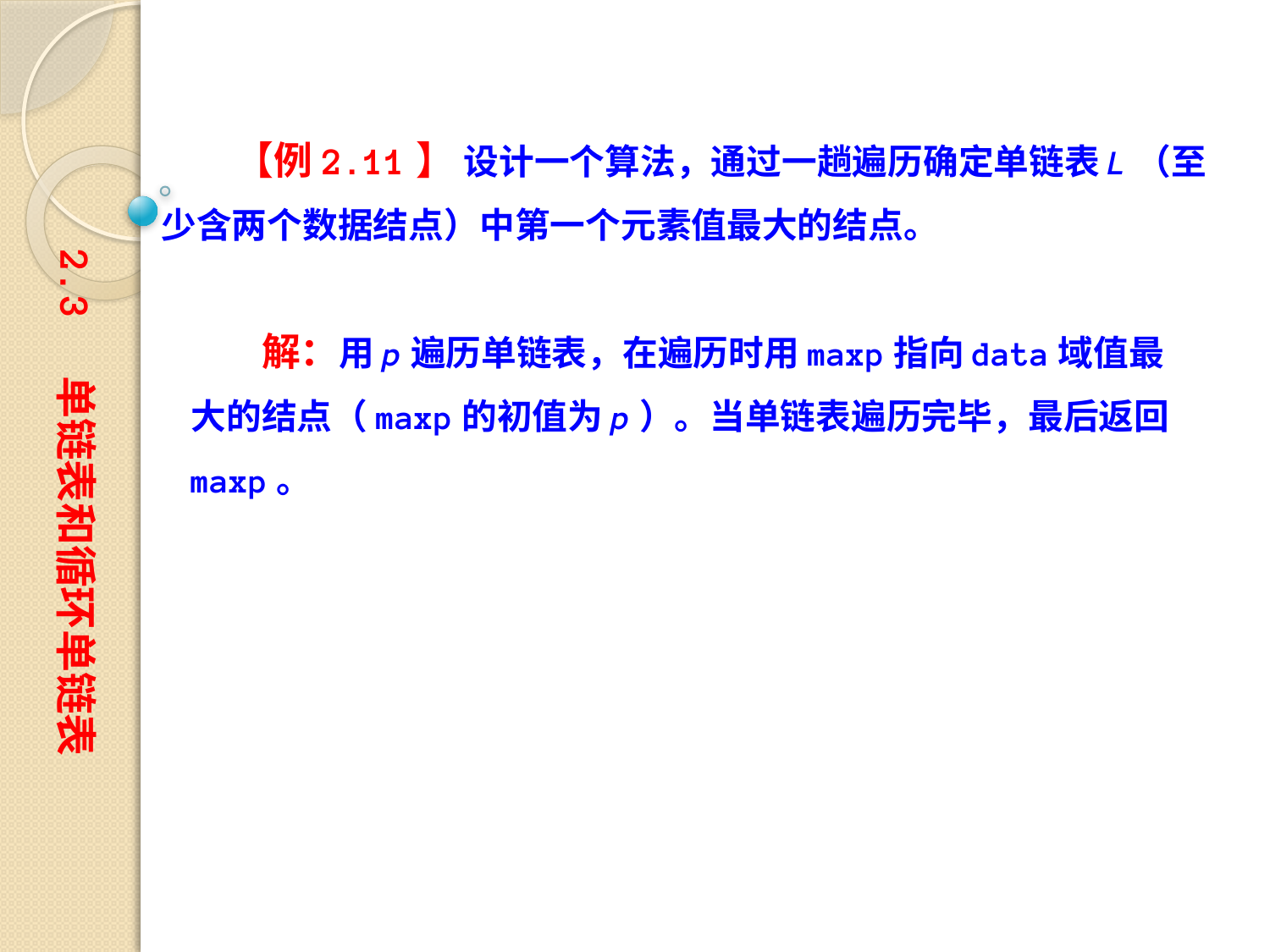

【例2.11】 设计一个算法，通过一趟遍历确定单链表L（至少含两个数据结点）中第一个元素值最大的结点。
2.3  单链表和循环单链表
　　解：用p遍历单链表，在遍历时用maxp指向data域值最大的结点（maxp的初值为p）。当单链表遍历完毕，最后返回maxp。